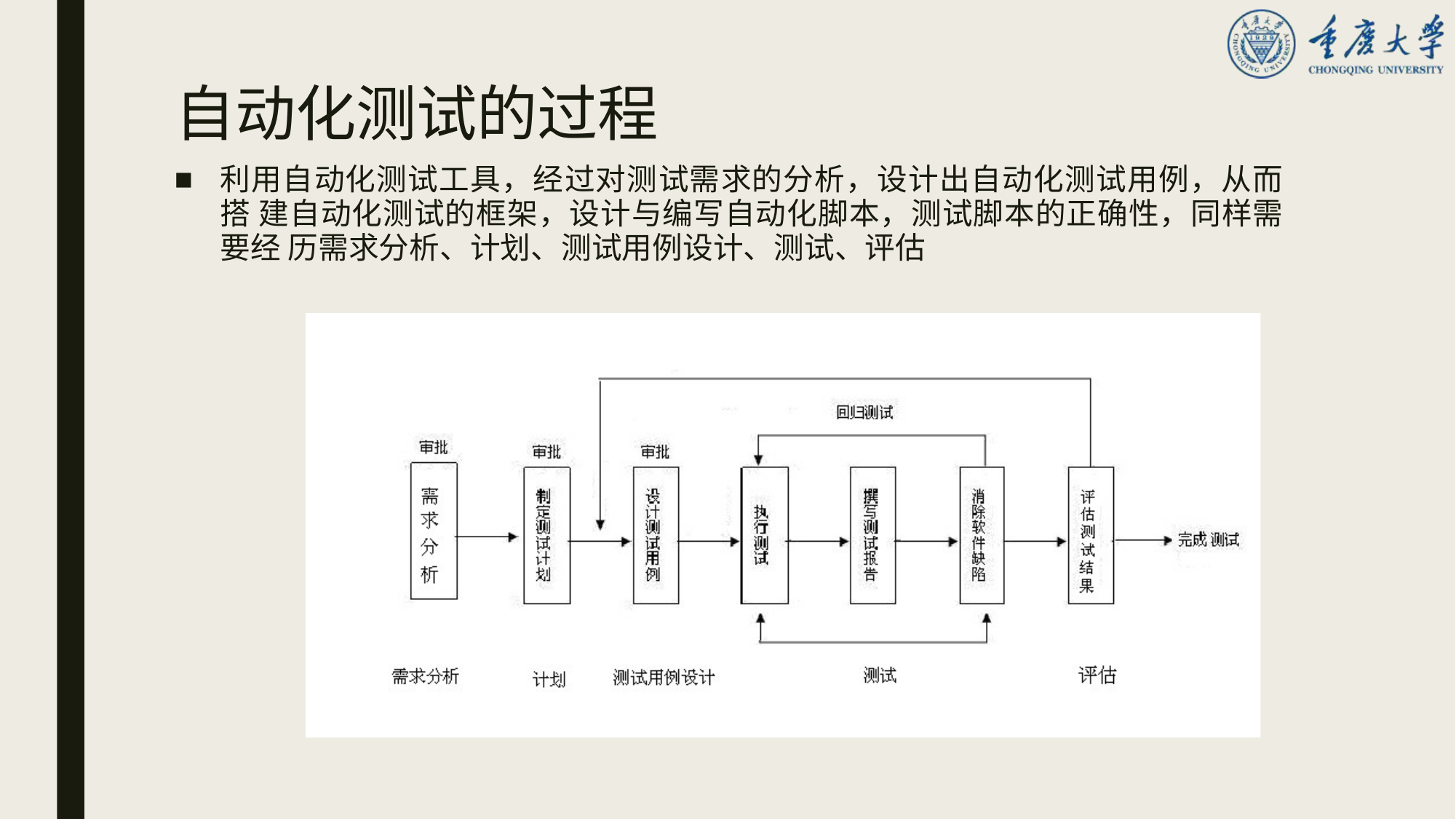

# 自动化测试的过程
利用自动化测试工具，经过对测试需求的分析，设计出自动化测试用例，从而搭 建自动化测试的框架，设计与编写自动化脚本，测试脚本的正确性，同样需要经 历需求分析、计划、测试用例设计、测试、评估